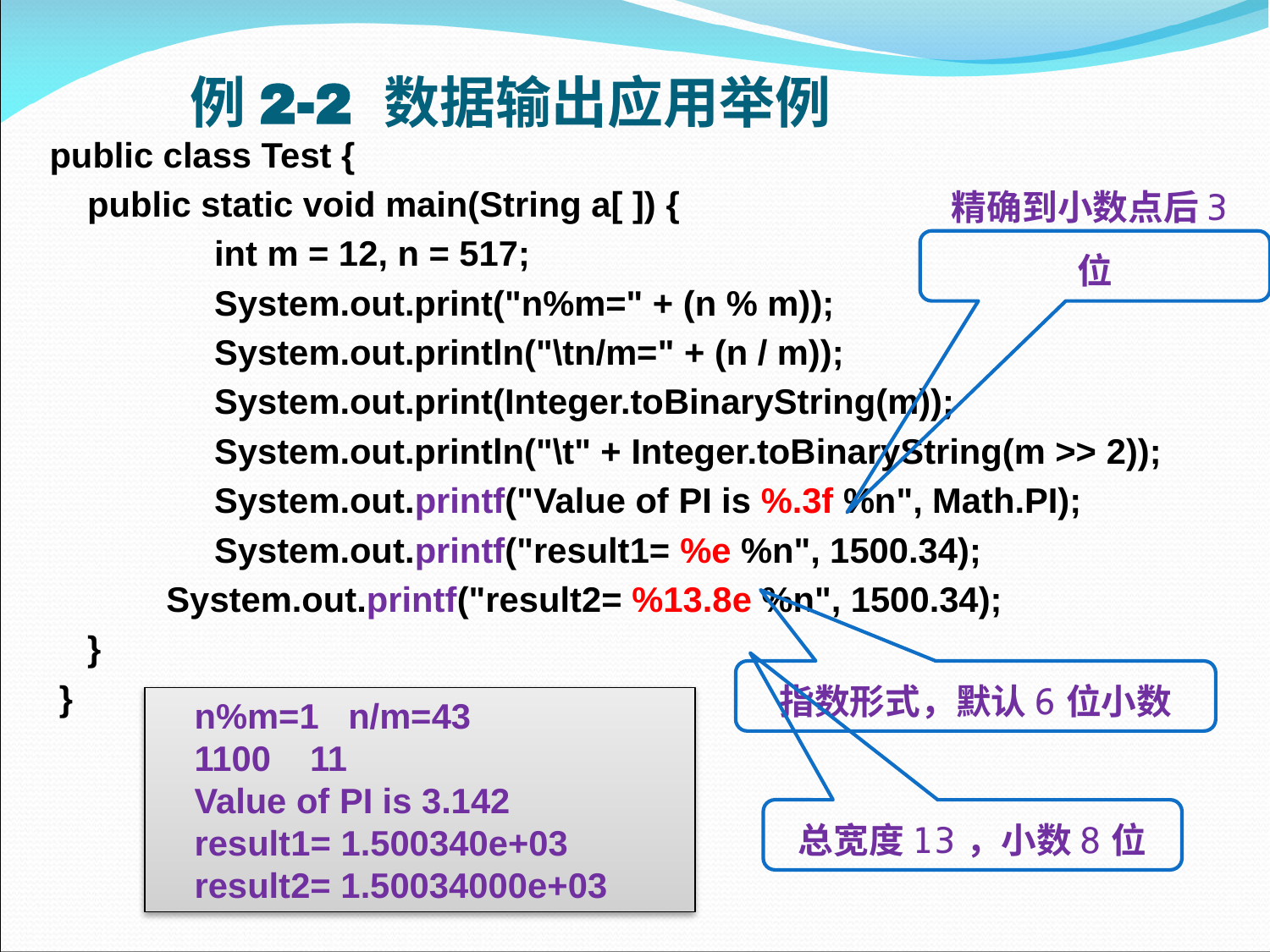

# 例2-2 数据输出应用举例
public class Test {
	public static void main(String a[ ]) {
		int m = 12, n = 517;
		System.out.print("n%m=" + (n % m));
		System.out.println("\tn/m=" + (n / m));
		System.out.print(Integer.toBinaryString(m));
		System.out.println("\t" + Integer.toBinaryString(m >> 2));
		System.out.printf("Value of PI is %.3f %n", Math.PI);
		System.out.printf("result1= %e %n", 1500.34);
            System.out.printf("result2= %13.8e %n", 1500.34);
	}
 }
精确到小数点后3位
指数形式，默认6位小数
n%m=1   n/m=43
1100    11
Value of PI is 3.142
result1= 1.500340e+03
result2= 1.50034000e+03
总宽度13，小数8位